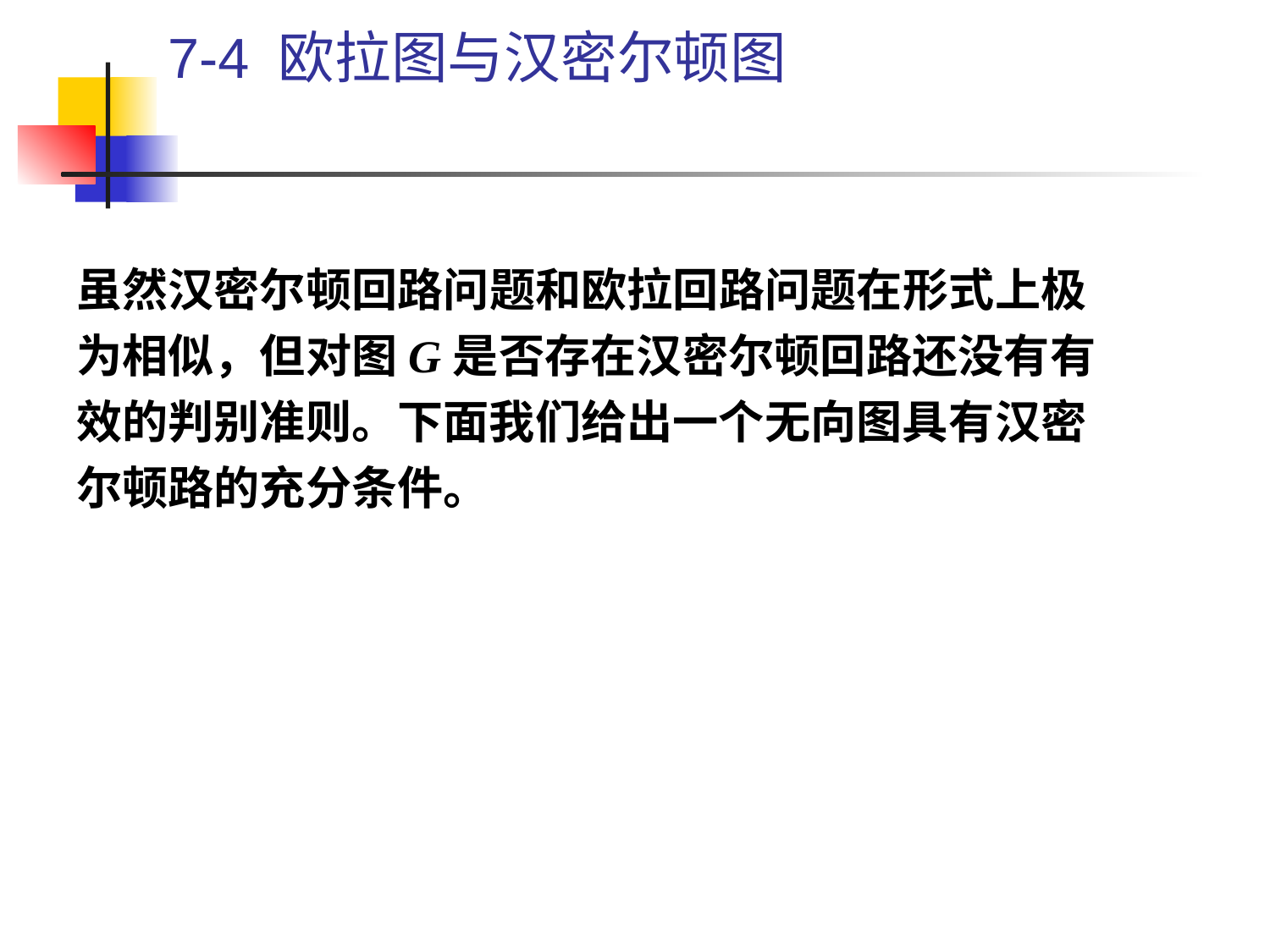

# 7-4 欧拉图与汉密尔顿图
虽然汉密尔顿回路问题和欧拉回路问题在形式上极为相似，但对图G是否存在汉密尔顿回路还没有有效的判别准则。下面我们给出一个无向图具有汉密尔顿路的充分条件。